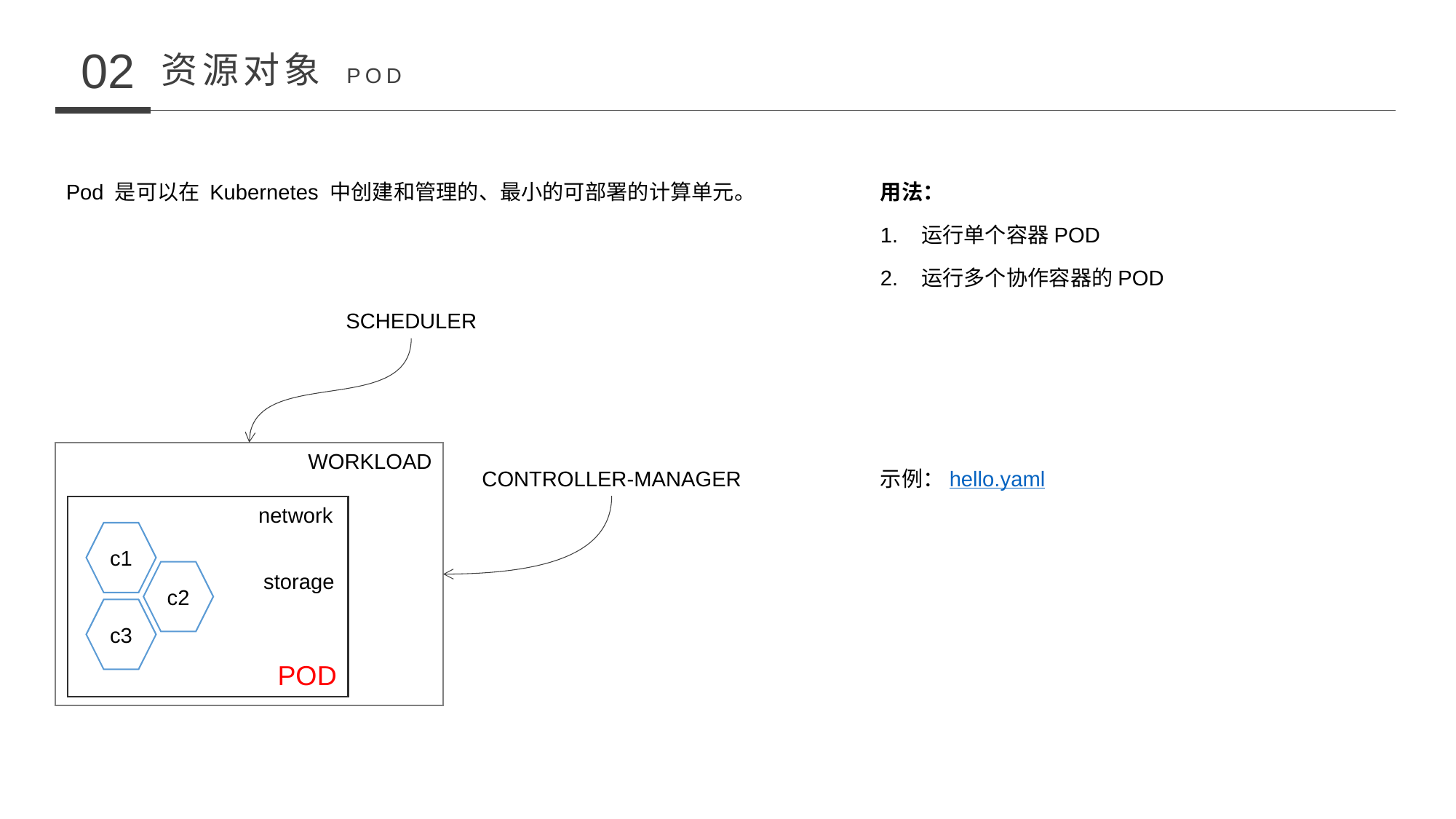

02
资源对象 POD
Pod 是可以在 Kubernetes 中创建和管理的、最小的可部署的计算单元。
用法：
运行单个容器POD
运行多个协作容器的POD
SCHEDULER

WORKLOAD
CONTROLLER-MANAGER
示例：hello.yaml

network
c1
c2
c3
storage
POD